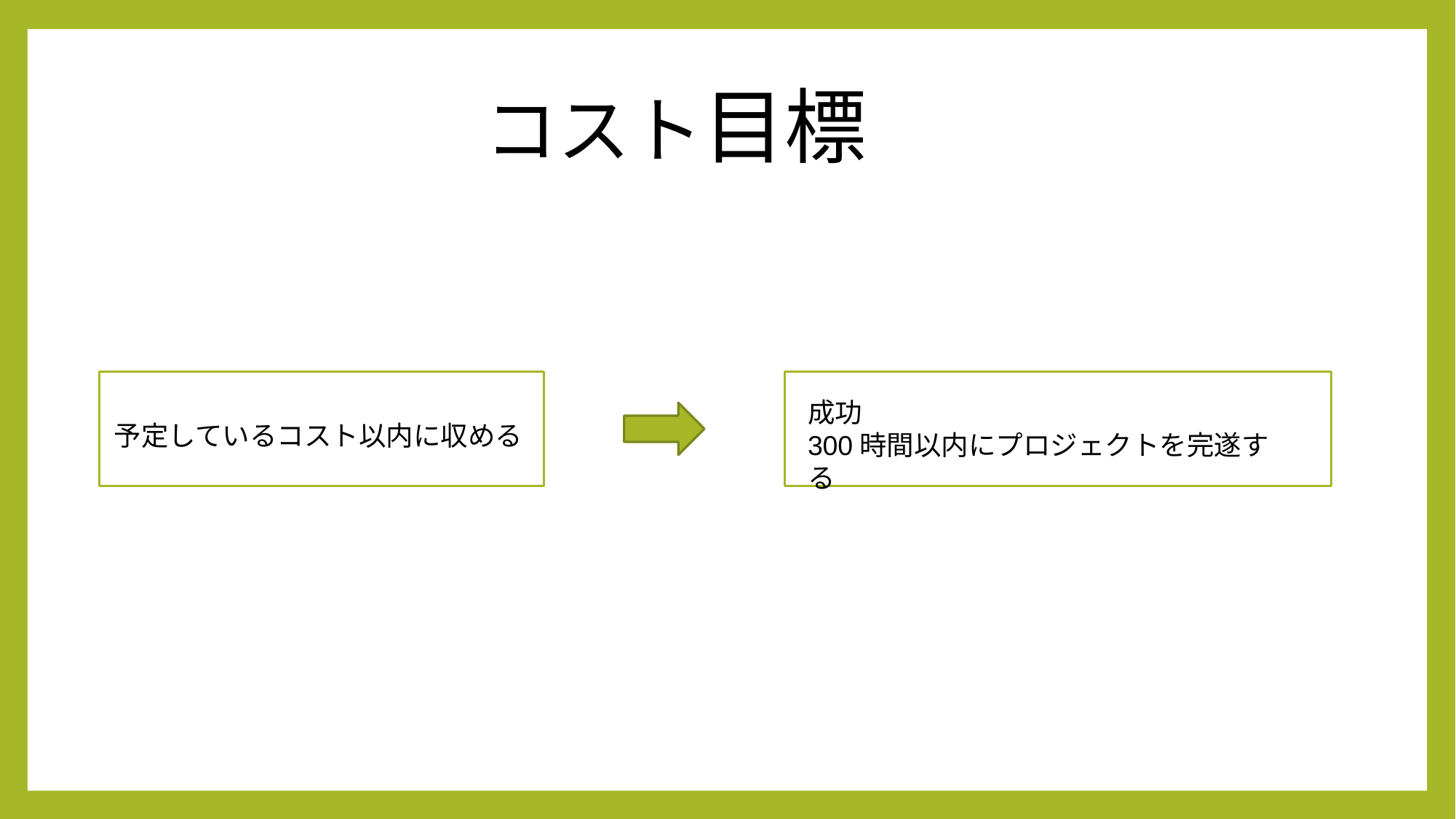

コスト目標

予定しているコスト以内に収める
成功
300時間以内にプロジェクトを完遂する